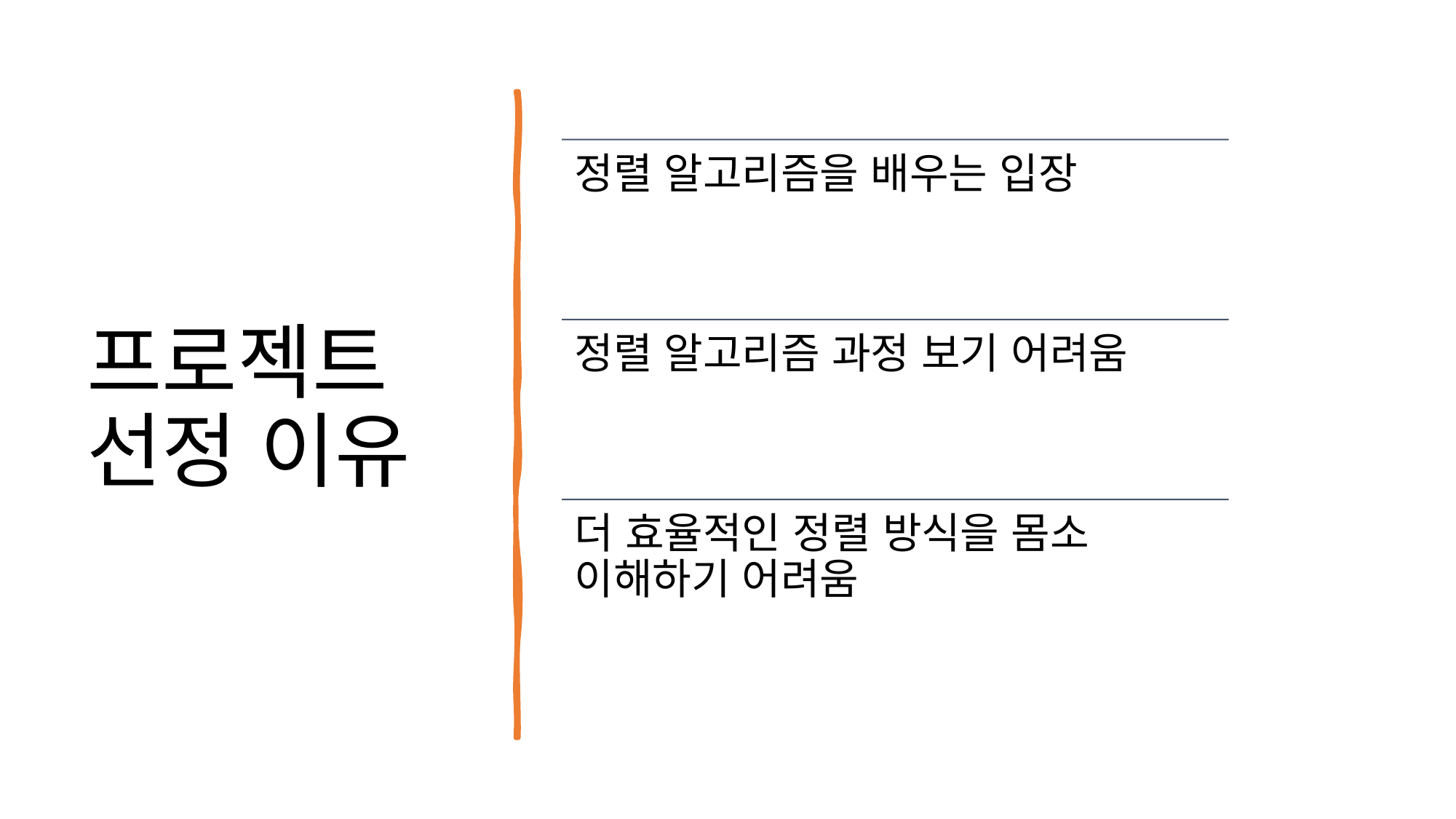

# 프로젝트 선정 이유
정렬 알고리즘을 배우는 입장
정렬 알고리즘 과정 보기 어려움
더 효율적인 정렬 방식을 몸소 이해하기 어려움